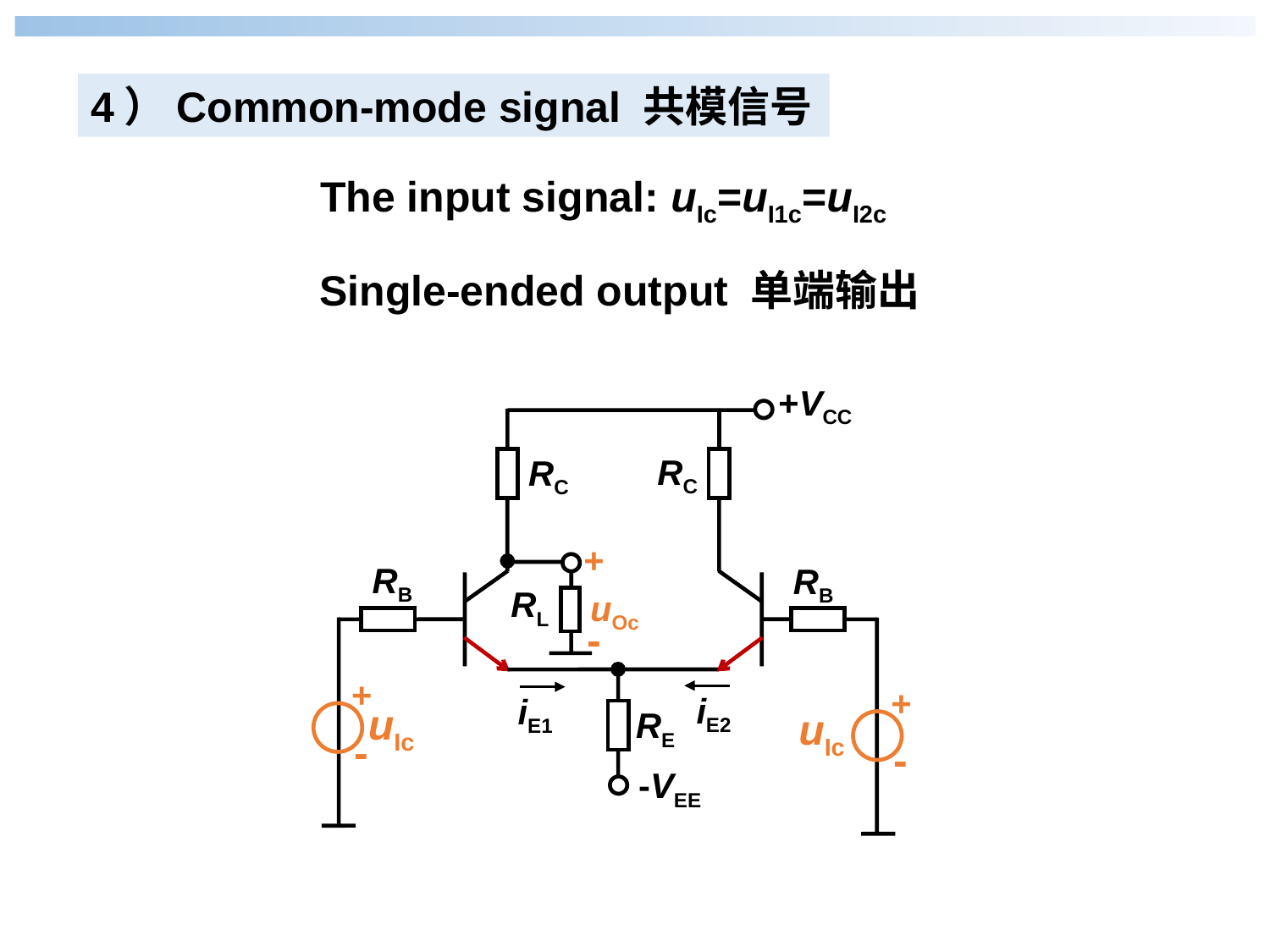

4）Common-mode signal 共模信号
The input signal: uIc=uI1c=uI2c
Single-ended output 单端输出
+VCC

RC

RB

RE

RC

RB

uOc
uIc
+
-

+

-
-VEE

iE2
iE1

RL

+
uIc

-